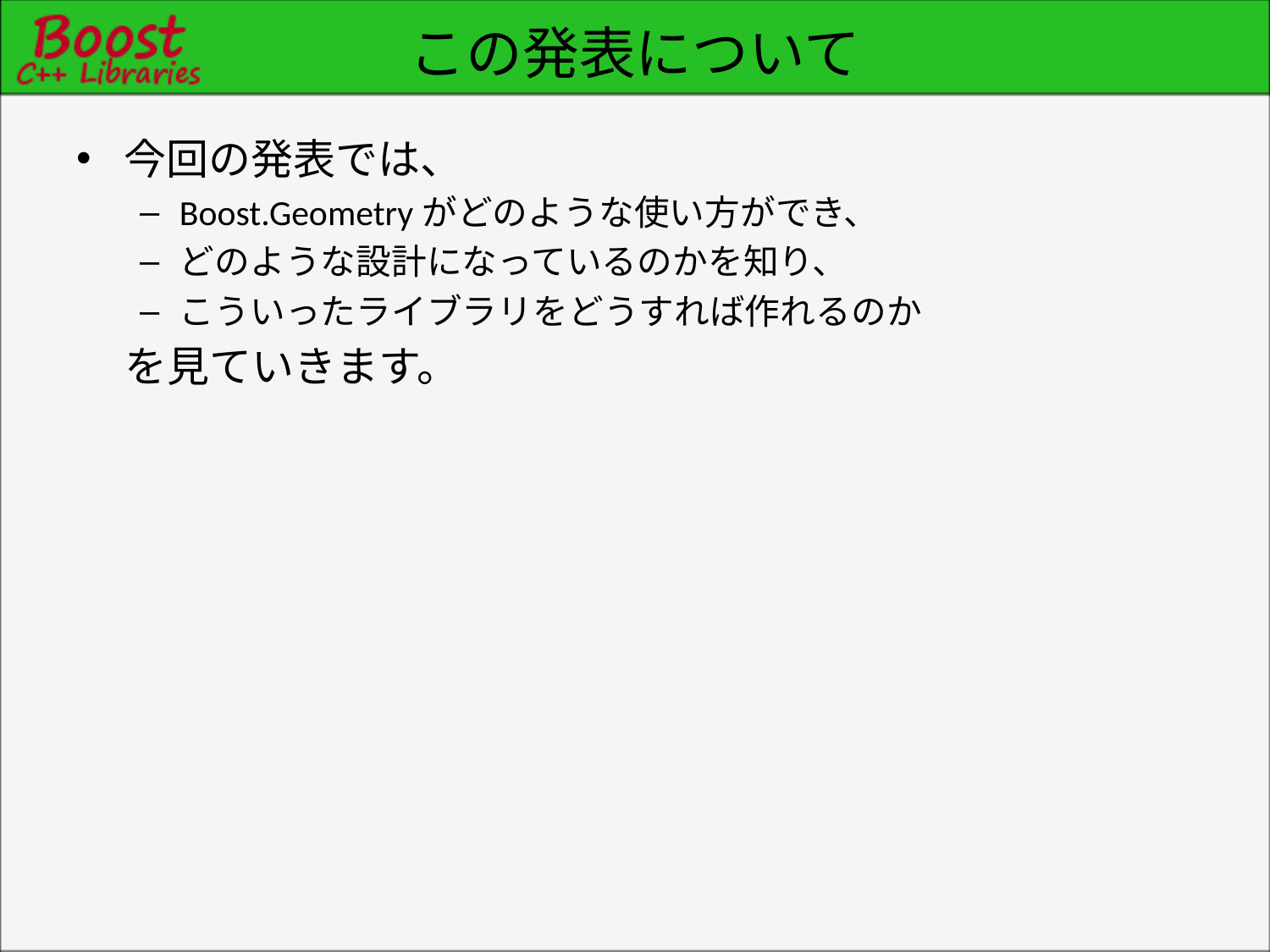

# この発表について
今回の発表では、
Boost.Geometryがどのような使い方ができ、
どのような設計になっているのかを知り、
こういったライブラリをどうすれば作れるのか
    を見ていきます。